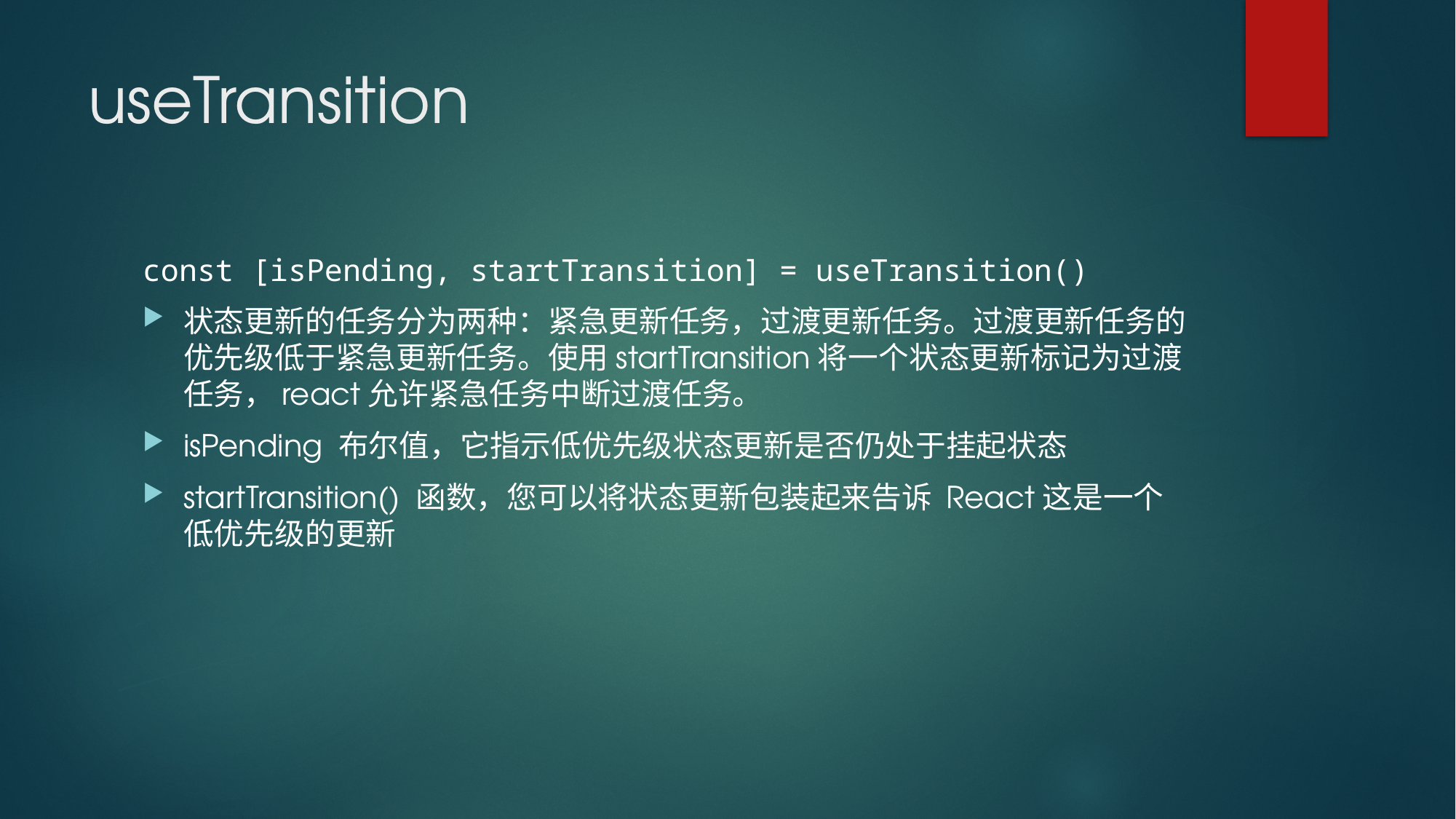

# useTransition
const [isPending, startTransition] = useTransition()
状态更新的任务分为两种：紧急更新任务，过渡更新任务。过渡更新任务的优先级低于紧急更新任务。使用startTransition将一个状态更新标记为过渡任务，react允许紧急任务中断过渡任务。
isPending 布尔值，它指示低优先级状态更新是否仍处于挂起状态
startTransition() 函数，您可以将状态更新包装起来告诉 React这是一个低优先级的更新